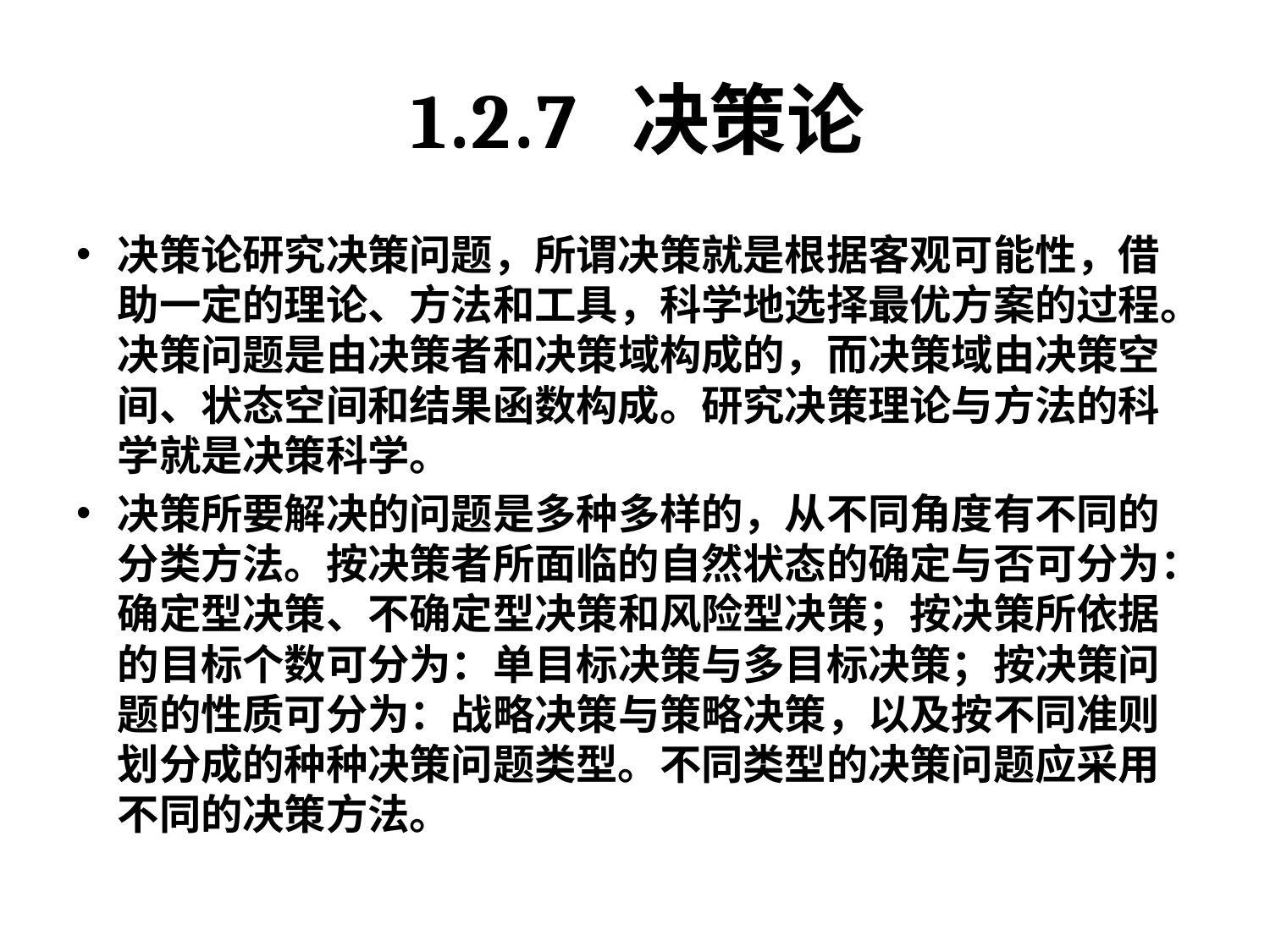

# 1.2.7  决策论
决策论研究决策问题，所谓决策就是根据客观可能性，借助一定的理论、方法和工具，科学地选择最优方案的过程。决策问题是由决策者和决策域构成的，而决策域由决策空间、状态空间和结果函数构成。研究决策理论与方法的科学就是决策科学。
决策所要解决的问题是多种多样的，从不同角度有不同的分类方法。按决策者所面临的自然状态的确定与否可分为：确定型决策、不确定型决策和风险型决策；按决策所依据的目标个数可分为：单目标决策与多目标决策；按决策问题的性质可分为：战略决策与策略决策，以及按不同准则划分成的种种决策问题类型。不同类型的决策问题应采用不同的决策方法。